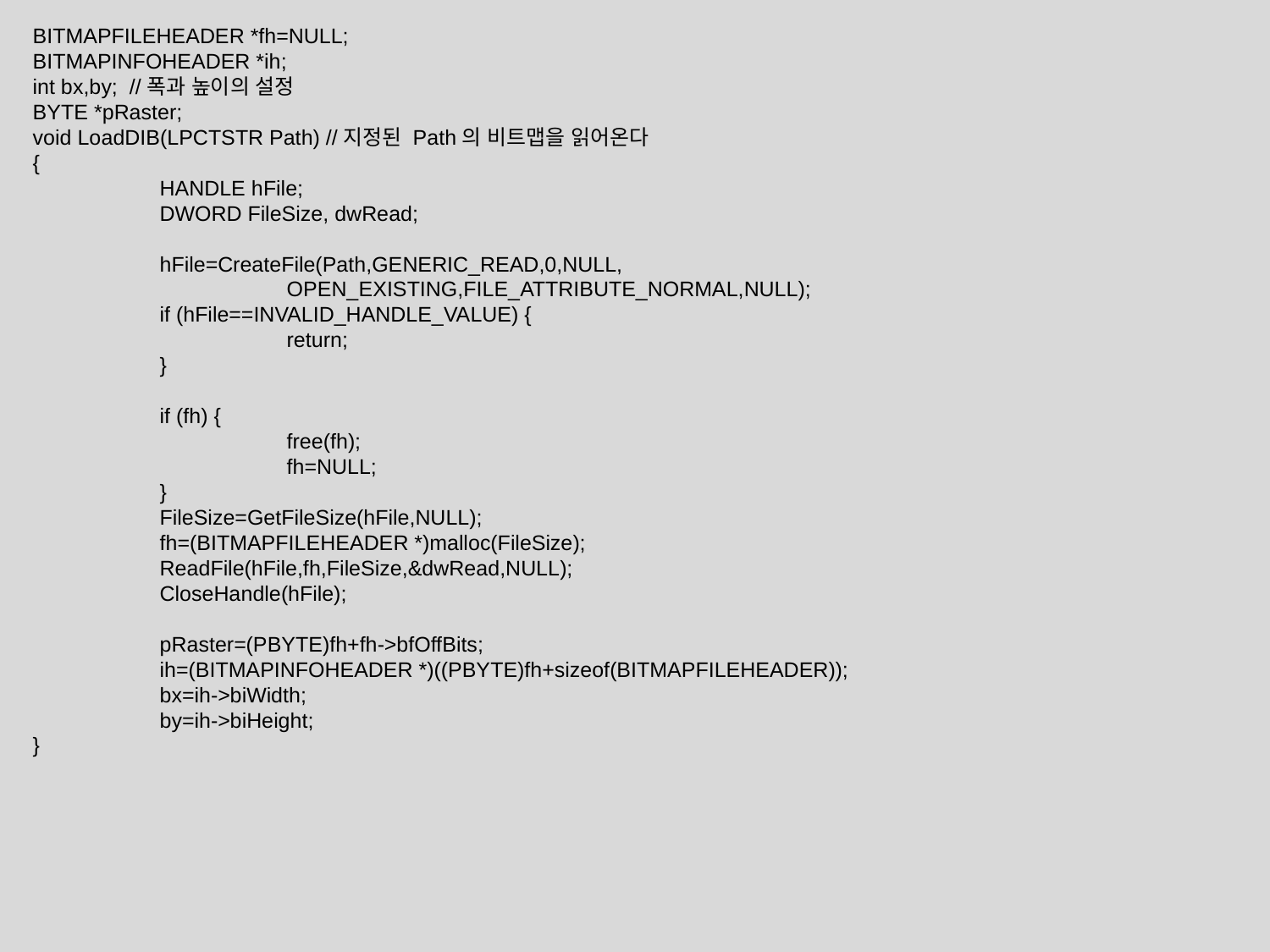

BITMAPFILEHEADER *fh=NULL;
BITMAPINFOHEADER *ih;
int bx,by;  //폭과 높이의 설정
BYTE *pRaster;
void LoadDIB(LPCTSTR Path) //지정된 Path의 비트맵을 읽어온다
{
	HANDLE hFile;
	DWORD FileSize, dwRead;

	hFile=CreateFile(Path,GENERIC_READ,0,NULL,
		OPEN_EXISTING,FILE_ATTRIBUTE_NORMAL,NULL);
	if (hFile==INVALID_HANDLE_VALUE) {
		return;
	}

	if (fh) {
		free(fh);
		fh=NULL;
	}
	FileSize=GetFileSize(hFile,NULL);
	fh=(BITMAPFILEHEADER *)malloc(FileSize);
	ReadFile(hFile,fh,FileSize,&dwRead,NULL);
	CloseHandle(hFile);

	pRaster=(PBYTE)fh+fh->bfOffBits;
	ih=(BITMAPINFOHEADER *)((PBYTE)fh+sizeof(BITMAPFILEHEADER));
	bx=ih->biWidth;
	by=ih->biHeight;
}